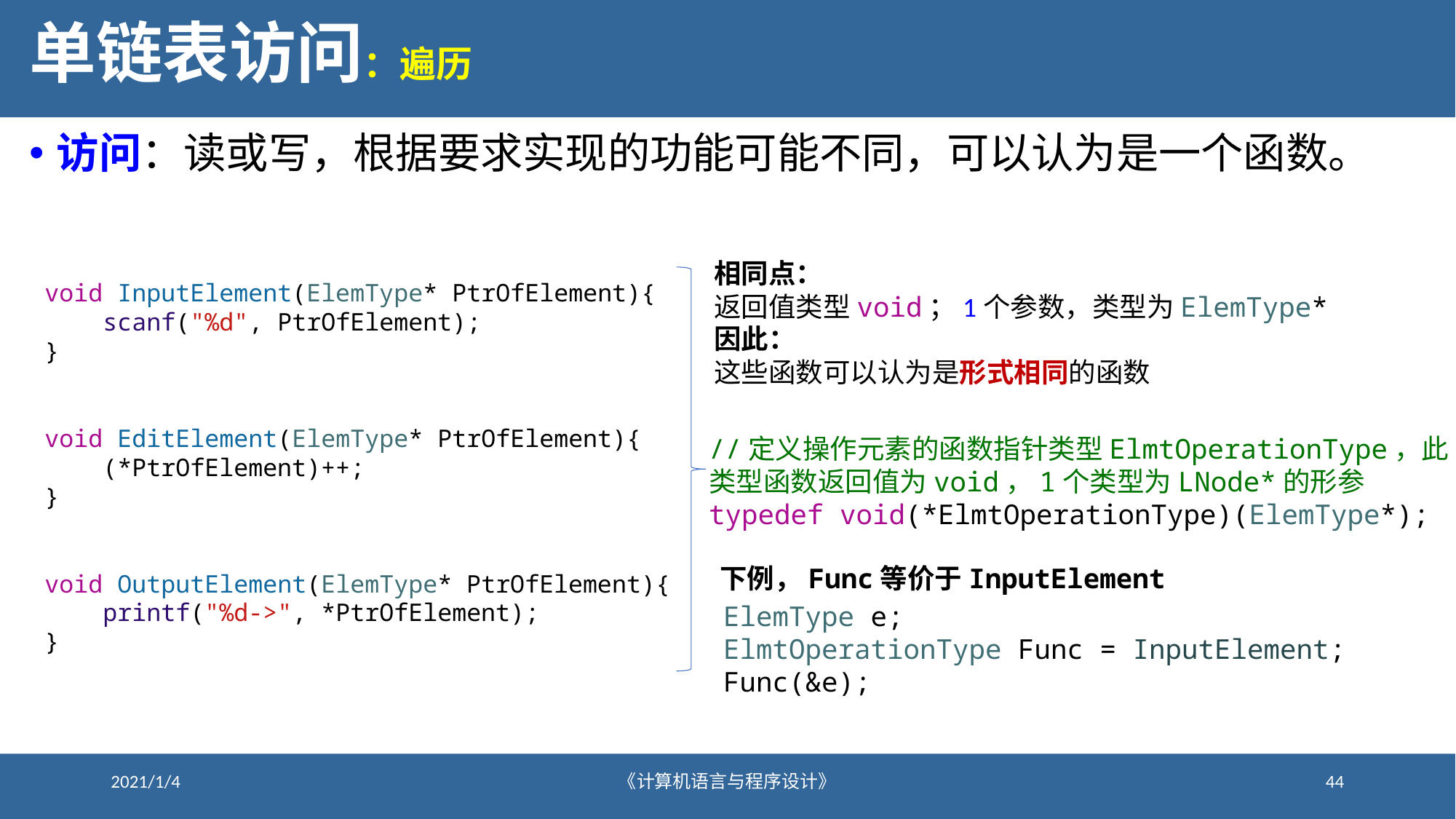

# 单链表访问：遍历
访问：读或写，根据要求实现的功能可能不同，可以认为是一个函数。
相同点：
返回值类型void；1个参数，类型为ElemType*
因此：
这些函数可以认为是形式相同的函数

void InputElement(ElemType* PtrOfElement){
    scanf("%d", PtrOfElement);
}

void EditElement(ElemType* PtrOfElement){
    (*PtrOfElement)++;
}

void OutputElement(ElemType* PtrOfElement){
    printf("%d->", *PtrOfElement);
}
//定义操作元素的函数指针类型ElmtOperationType，此类型函数返回值为void，1个类型为LNode*的形参
typedef void(*ElmtOperationType)(ElemType*);
下例，Func等价于InputElement
    ElemType e;
    ElmtOperationType Func = InputElement;
    Func(&e);
2021/1/4
《计算机语言与程序设计》
44